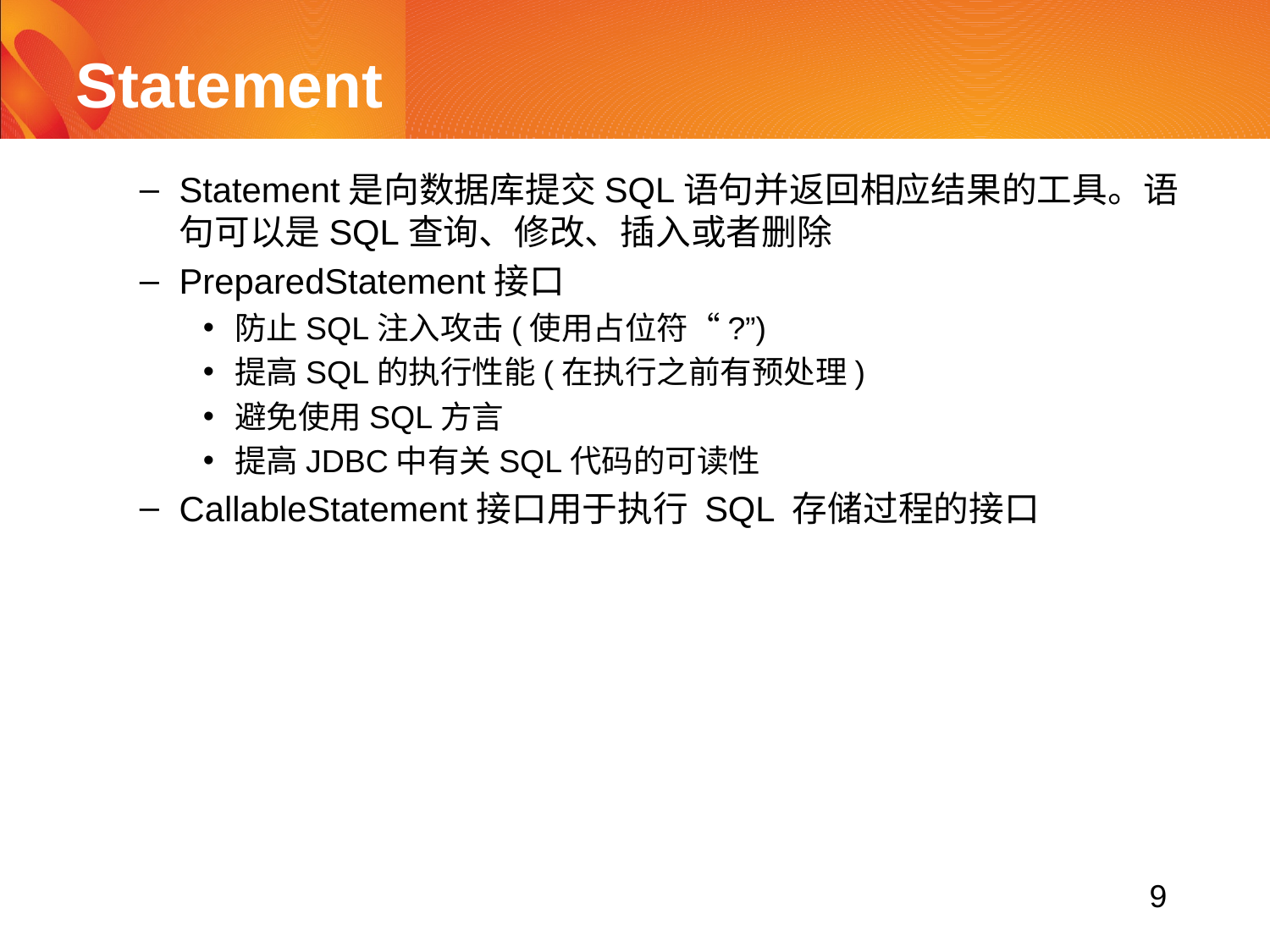

# Statement
Statement是向数据库提交SQL语句并返回相应结果的工具。语句可以是SQL查询、修改、插入或者删除
PreparedStatement接口
防止SQL注入攻击(使用占位符“?”)
提高SQL的执行性能(在执行之前有预处理)
避免使用SQL方言
提高JDBC中有关SQL代码的可读性
CallableStatement接口用于执行 SQL 存储过程的接口